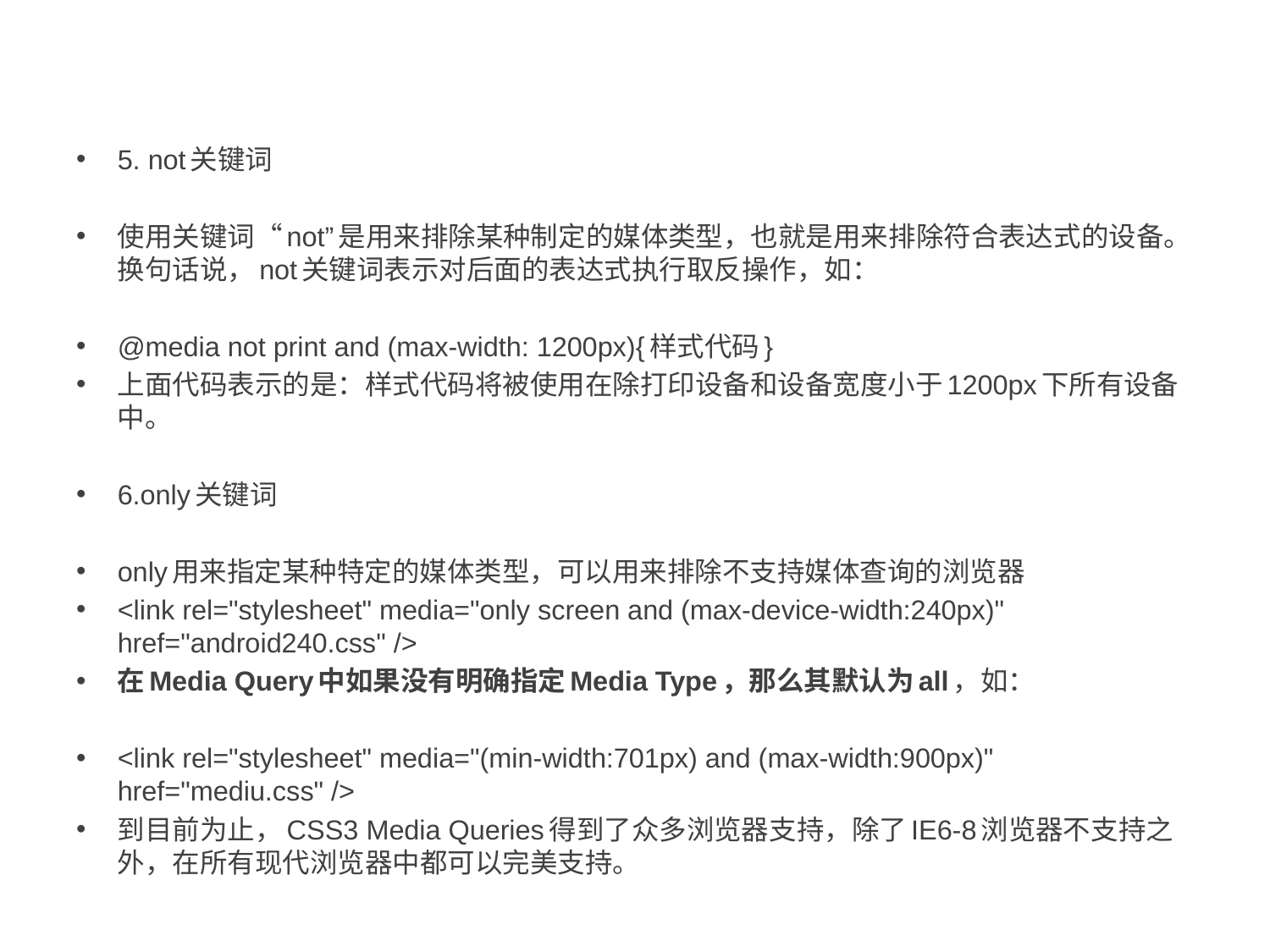

#
5. not关键词

使用关键词“not”是用来排除某种制定的媒体类型，也就是用来排除符合表达式的设备。换句话说，not关键词表示对后面的表达式执行取反操作，如：

@media not print and (max-width: 1200px){样式代码}
上面代码表示的是：样式代码将被使用在除打印设备和设备宽度小于1200px下所有设备中。

6.only关键词

only用来指定某种特定的媒体类型，可以用来排除不支持媒体查询的浏览器
<link rel="stylesheet" media="only screen and (max-device-width:240px)" href="android240.css" />
在Media Query中如果没有明确指定Media Type，那么其默认为all，如：

<link rel="stylesheet" media="(min-width:701px) and (max-width:900px)" href="mediu.css" />
到目前为止，CSS3 Media Queries得到了众多浏览器支持，除了IE6-8浏览器不支持之外，在所有现代浏览器中都可以完美支持。